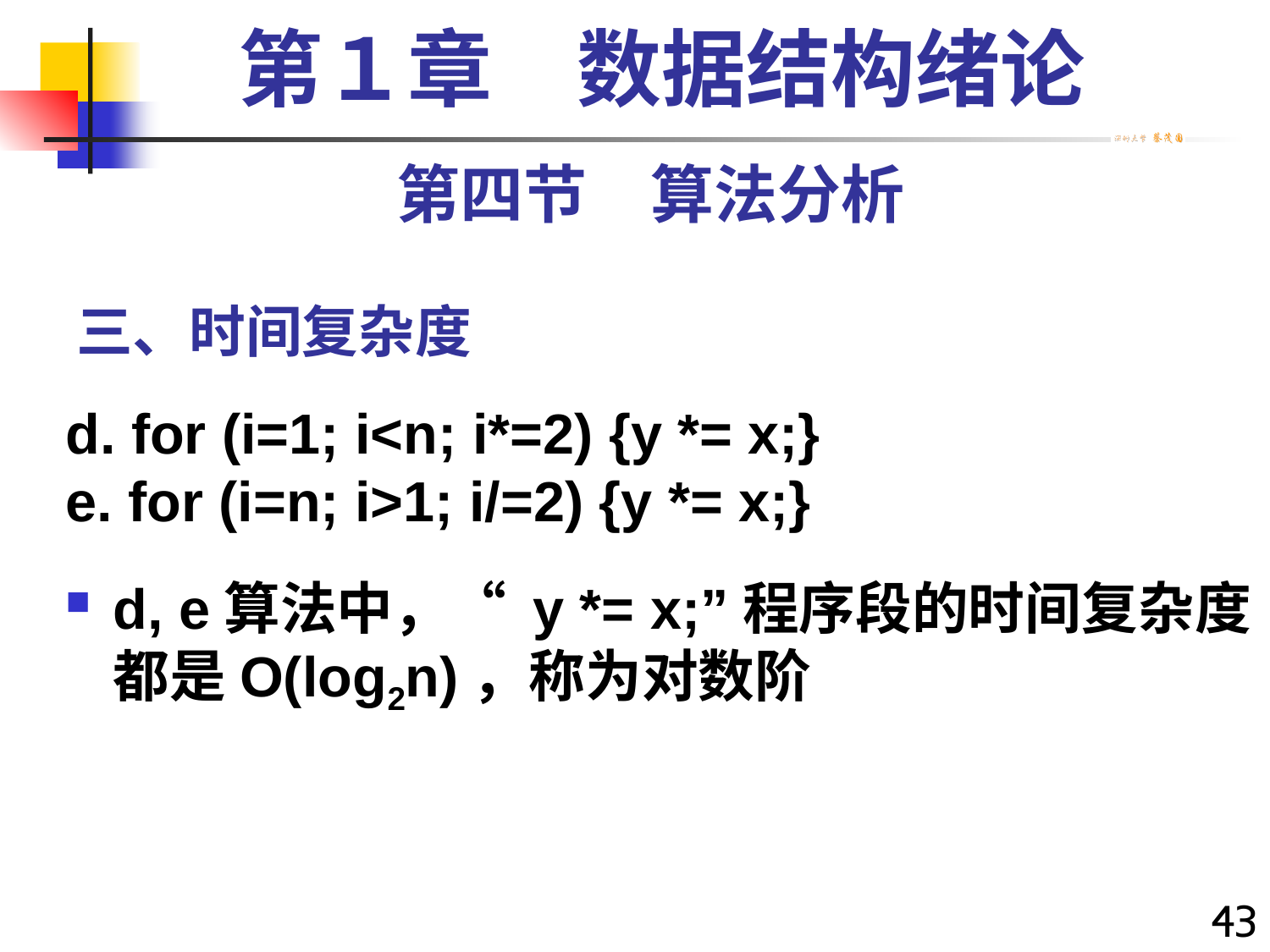

第１章　数据结构绪论
第四节　算法分析
# 三、时间复杂度
d. for (i=1; i<n; i*=2) {y *= x;}
e. for (i=n; i>1; i/=2) {y *= x;}
d, e算法中，“ y *= x;”程序段的时间复杂度都是O(log2n)，称为对数阶
43